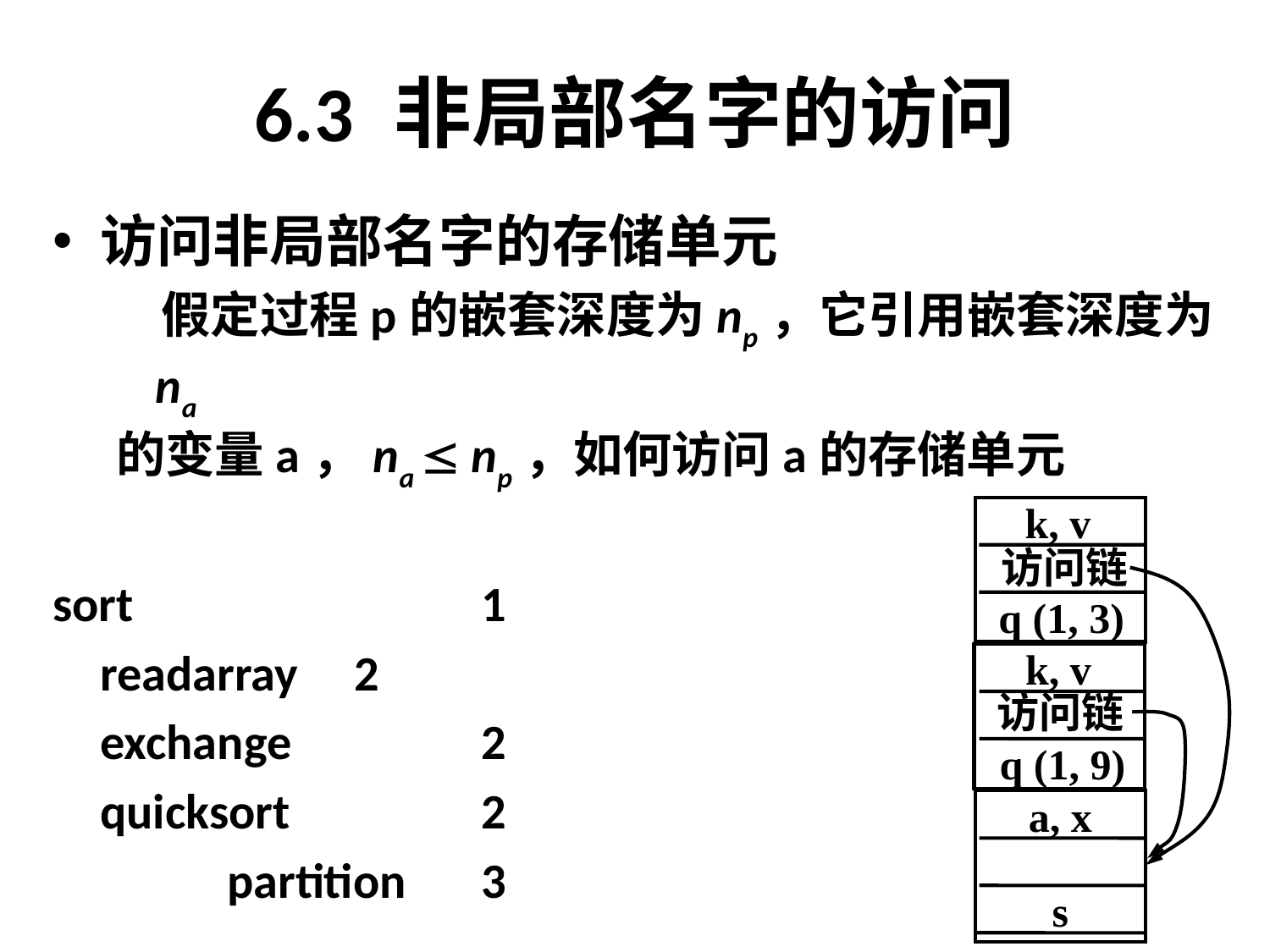

# 6.3 非局部名字的访问
访问非局部名字的存储单元
   假定过程p的嵌套深度为np，它引用嵌套深度为na
的变量a，na ≤ np，如何访问a的存储单元

sort			1
	readarray	2
	exchange		2
	quicksort		2
		partition	3

k, v

访问链

q (1, 3)

k, v

访问链

q (1, 9)

a, x

s